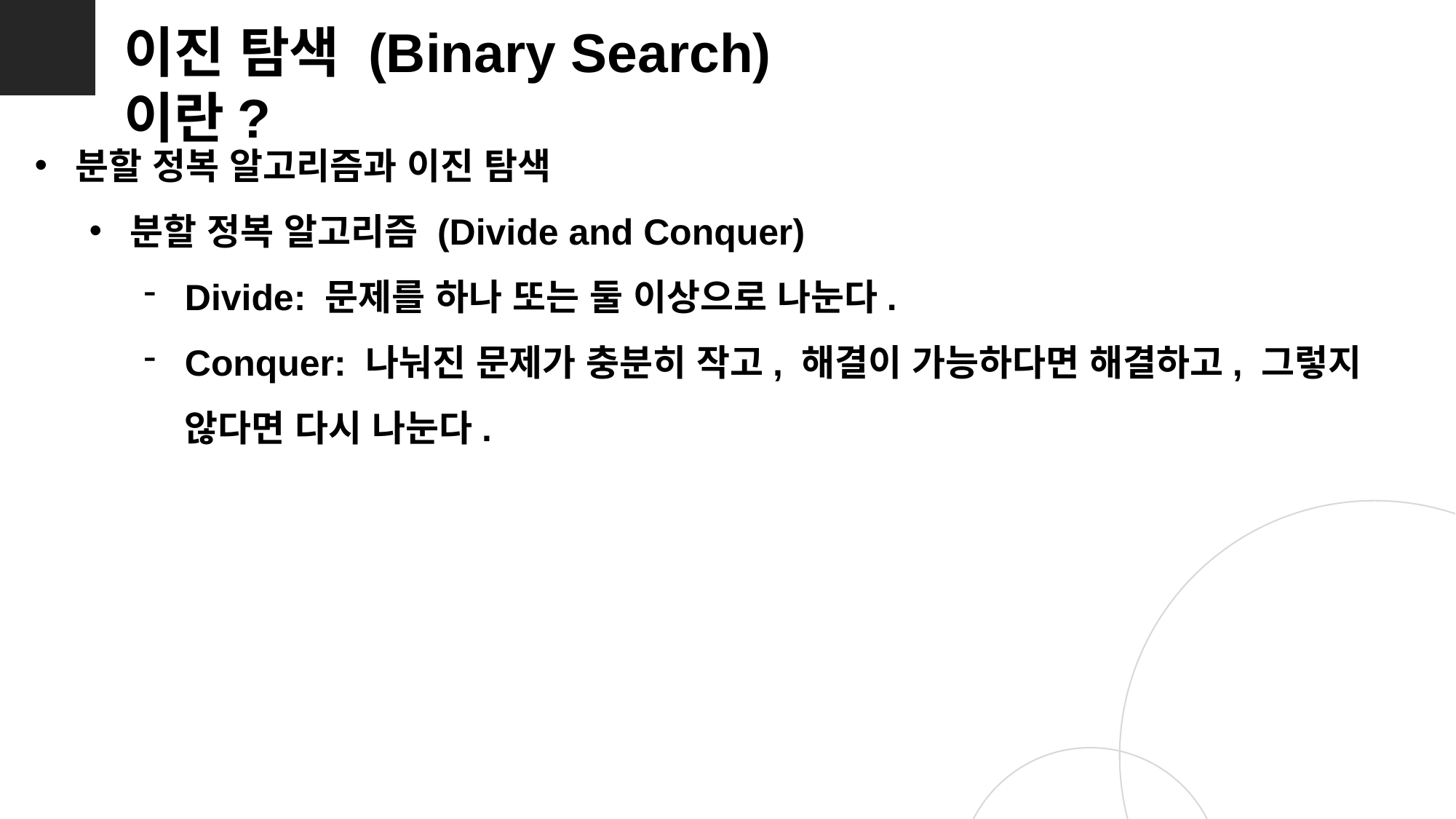

이진 탐색 (Binary Search) 이란?
분할 정복 알고리즘과 이진 탐색
분할 정복 알고리즘 (Divide and Conquer)
Divide: 문제를 하나 또는 둘 이상으로 나눈다.
Conquer: 나눠진 문제가 충분히 작고, 해결이 가능하다면 해결하고, 그렇지 않다면 다시 나눈다.